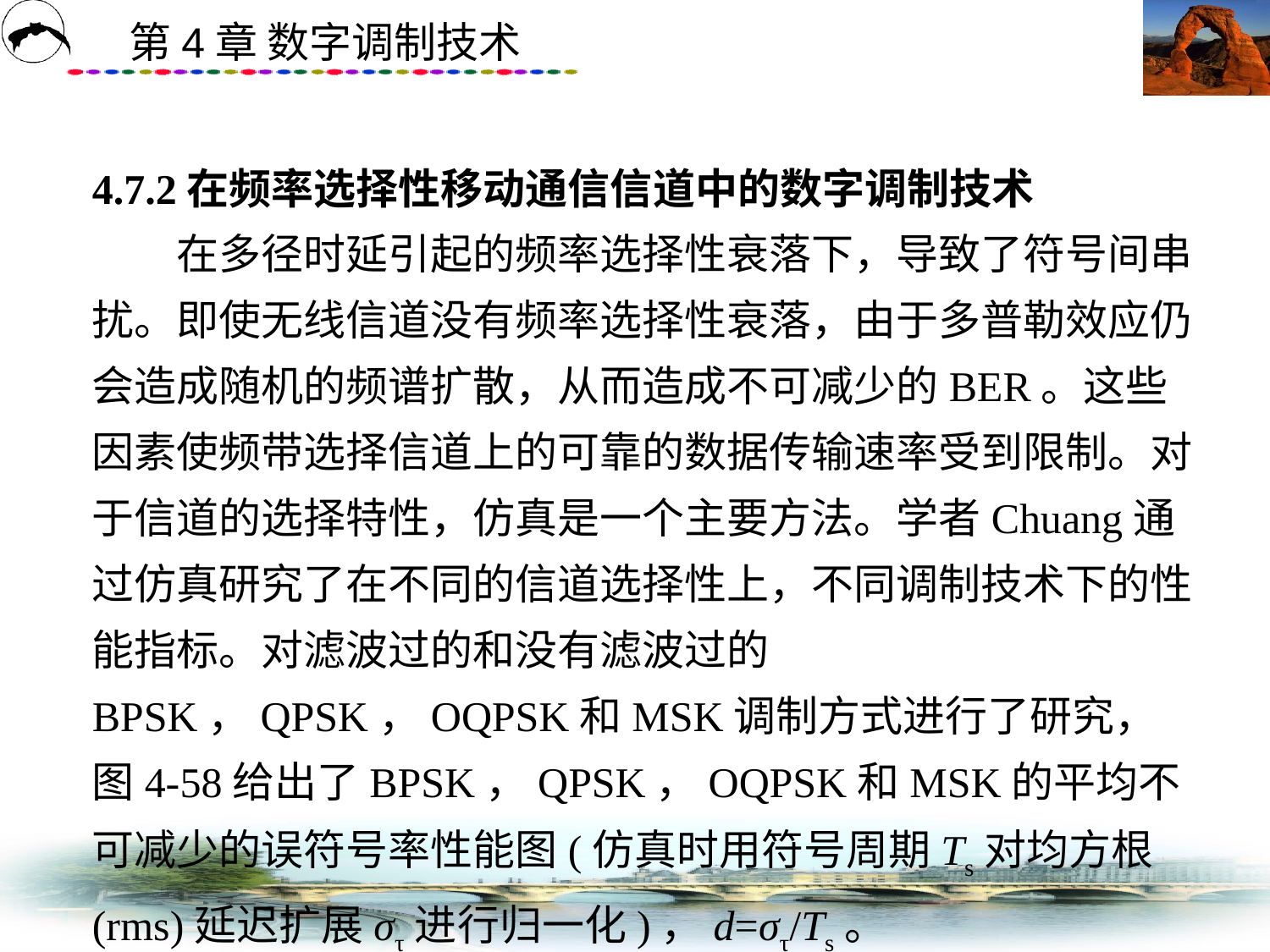

# 4.7.2在频率选择性移动通信信道中的数字调制技术 　　在多径时延引起的频率选择性衰落下，导致了符号间串扰。即使无线信道没有频率选择性衰落，由于多普勒效应仍会造成随机的频谱扩散，从而造成不可减少的BER。这些因素使频带选择信道上的可靠的数据传输速率受到限制。对于信道的选择特性，仿真是一个主要方法。学者Chuang通过仿真研究了在不同的信道选择性上，不同调制技术下的性能指标。对滤波过的和没有滤波过的BPSK，QPSK，OQPSK和MSK调制方式进行了研究，图4-58给出了BPSK，QPSK，OQPSK和MSK的平均不可减少的误符号率性能图(仿真时用符号周期Ts对均方根(rms)延迟扩展στ进行归一化)，d=στ/Ts。